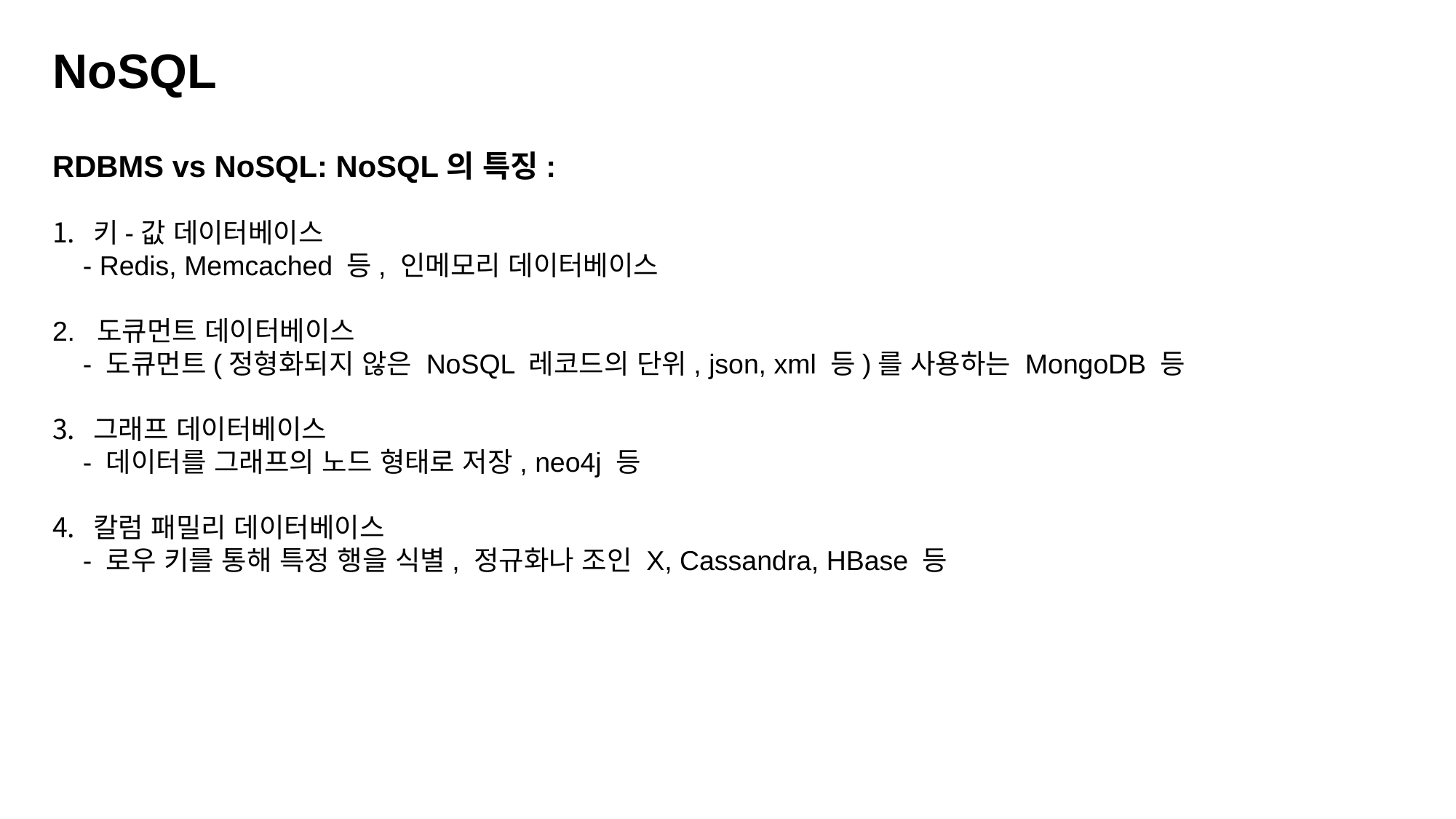

NoSQL
RDBMS vs NoSQL: NoSQL의 특징:

키-값 데이터베이스
    - Redis, Memcached 등, 인메모리 데이터베이스

2.  도큐먼트 데이터베이스
    - 도큐먼트(정형화되지 않은 NoSQL 레코드의 단위, json, xml 등)를 사용하는 MongoDB 등

그래프 데이터베이스
    - 데이터를 그래프의 노드 형태로 저장, neo4j 등

칼럼 패밀리 데이터베이스
    - 로우 키를 통해 특정 행을 식별, 정규화나 조인 X, Cassandra, HBase 등